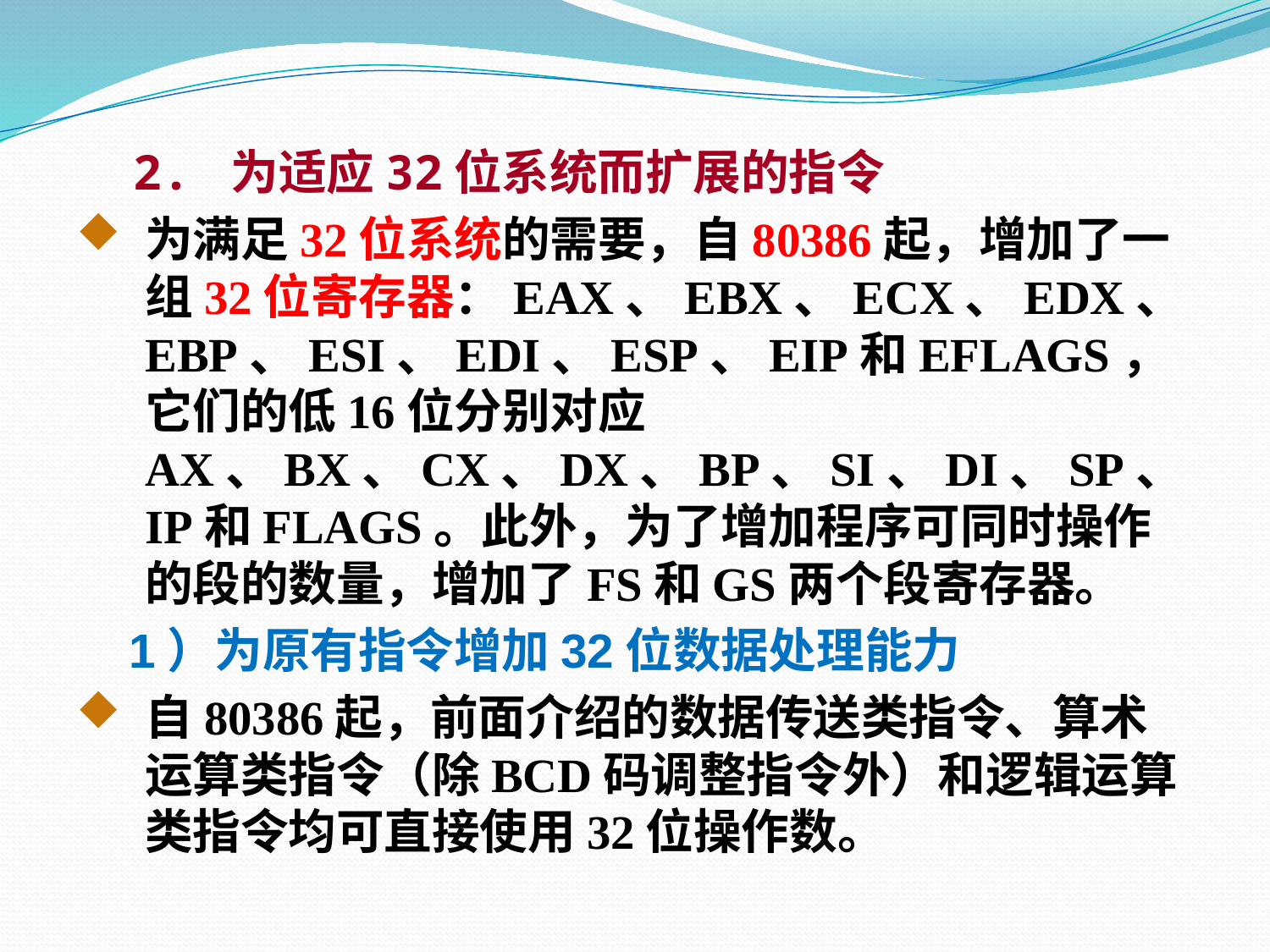

2. 为适应32位系统而扩展的指令
为满足32位系统的需要，自80386起，增加了一组32位寄存器：EAX、EBX、ECX、EDX、EBP、ESI、EDI、ESP、EIP和EFLAGS，它们的低16位分别对应AX、BX、CX、DX、BP、SI、DI、SP、IP和FLAGS。此外，为了增加程序可同时操作的段的数量，增加了FS和GS两个段寄存器。
    1）为原有指令增加32位数据处理能力
自80386起，前面介绍的数据传送类指令、算术运算类指令（除BCD码调整指令外）和逻辑运算类指令均可直接使用32位操作数。